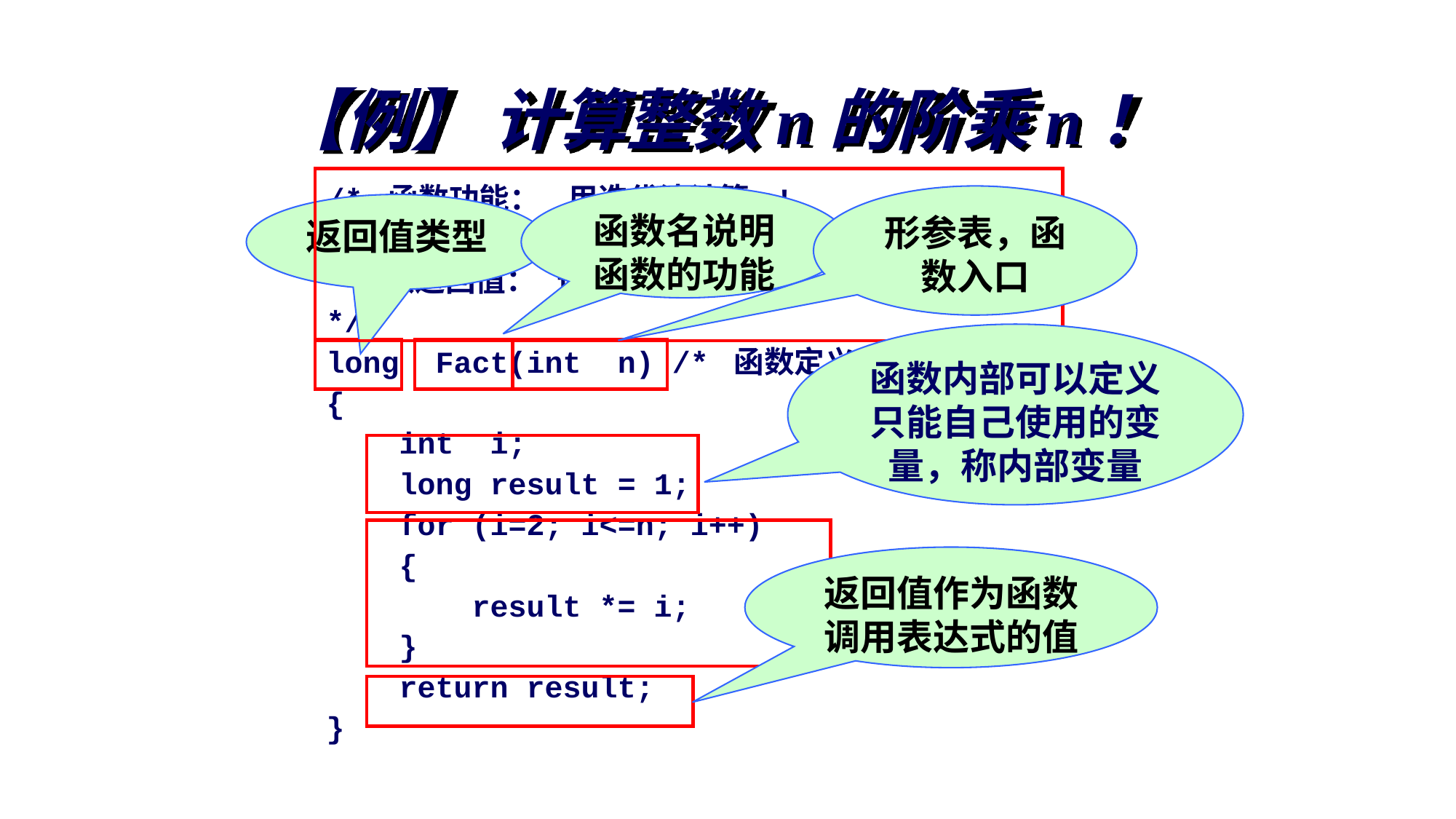

# 【例】 计算整数n的阶乘n！

/* 函数功能：    用迭代法计算n!
   函数入口参数： 整型变量n表示阶乘的阶数
   函数返回值：   返回n!的值
*/
long  Fact(int  n) /* 函数定义 */
{
    int  i;
    long result = 1;
    for (i=2; i<=n; i++)
    {
        result *= i;
    }
    return result;
}
函数名说明函数的功能
形参表，函数入口
返回值类型
函数内部可以定义只能自己使用的变量，称内部变量

返回值作为函数调用表达式的值